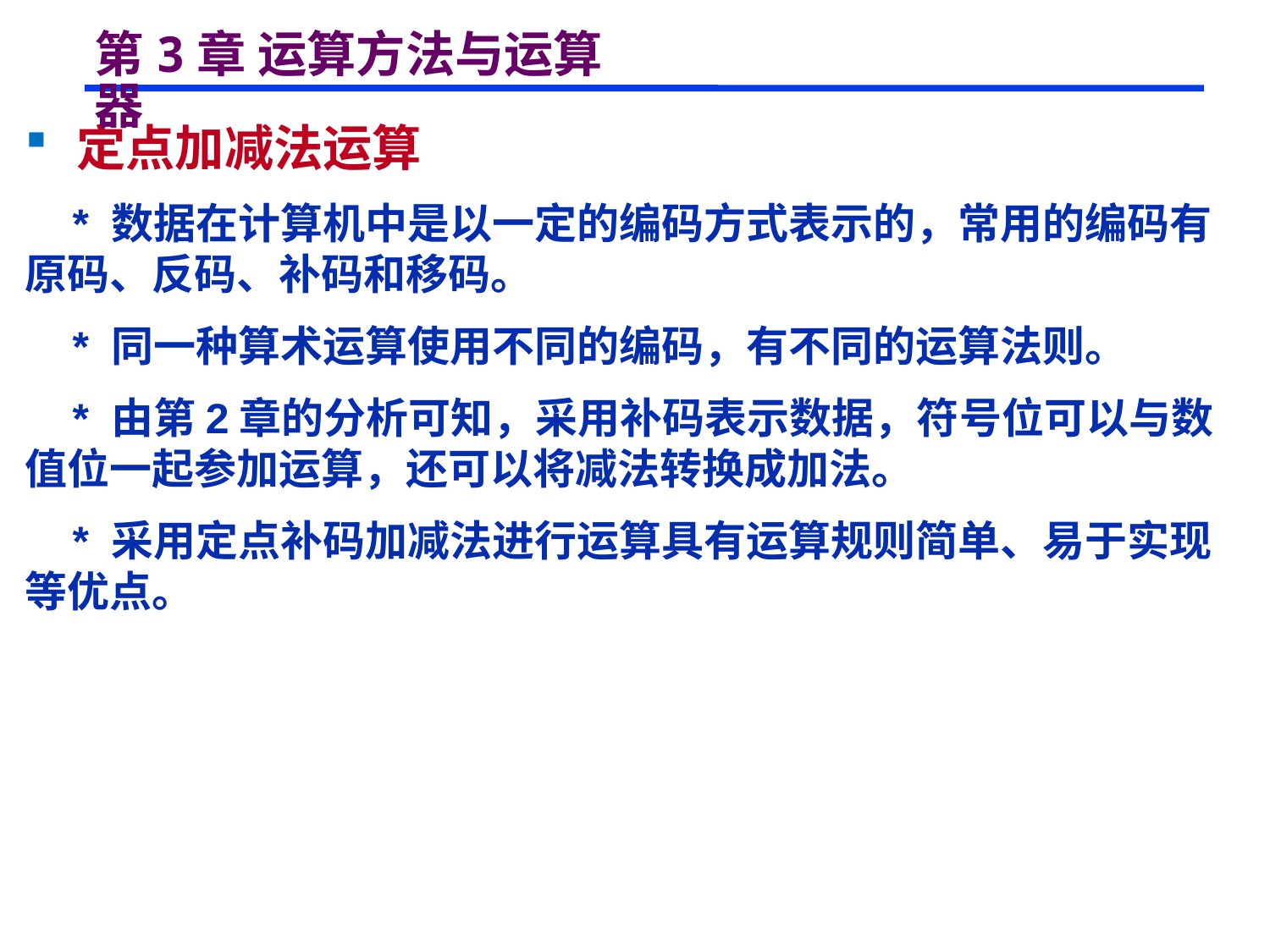

# 第3章 运算方法与运算器
 定点加减法运算
    * 数据在计算机中是以一定的编码方式表示的，常用的编码有原码、反码、补码和移码。
    * 同一种算术运算使用不同的编码，有不同的运算法则。
    * 由第2章的分析可知，采用补码表示数据，符号位可以与数值位一起参加运算，还可以将减法转换成加法。
    * 采用定点补码加减法进行运算具有运算规则简单、易于实现等优点。